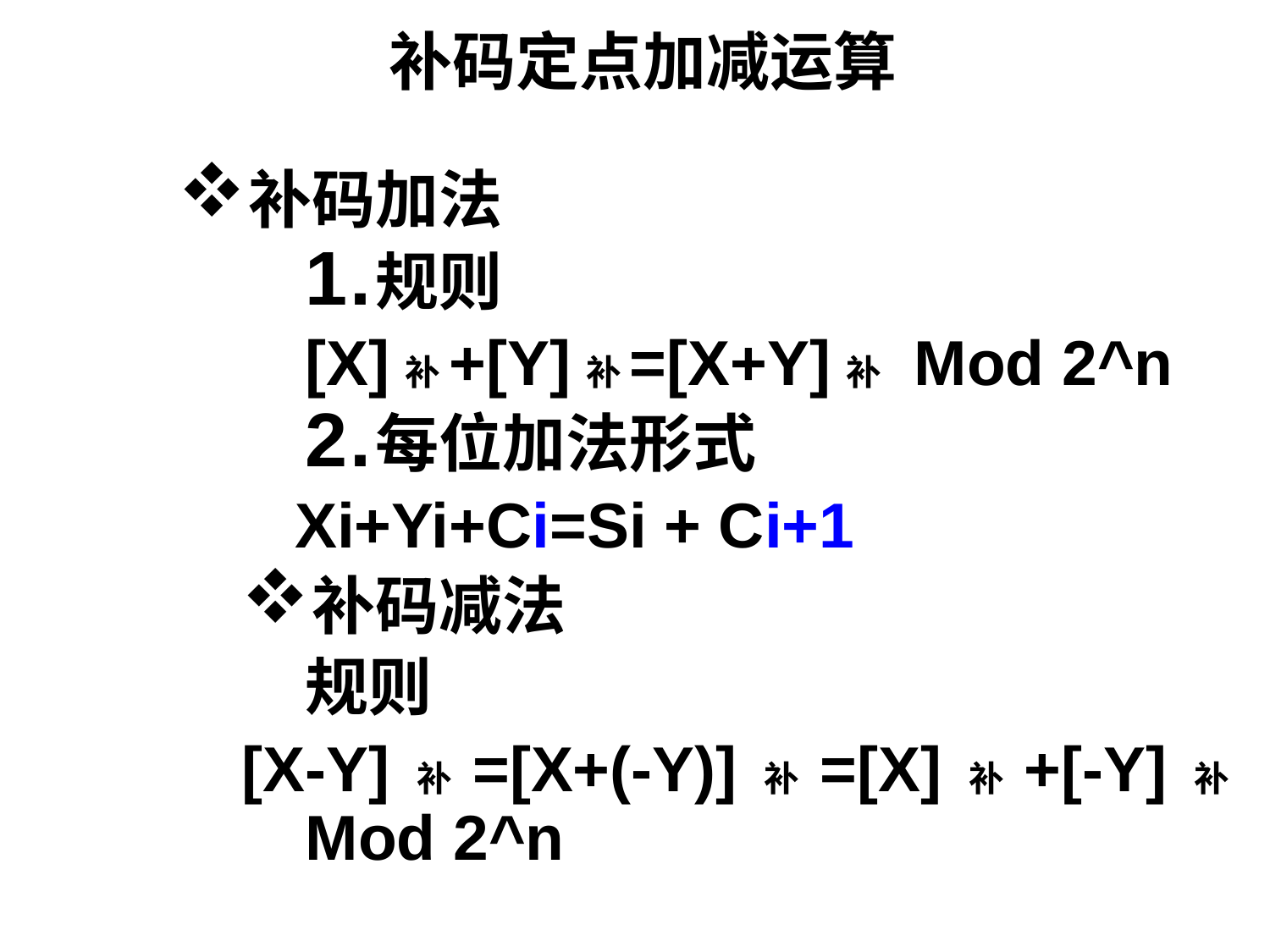

补码定点加减运算

补码加法
规则
[X]补+[Y]补=[X+Y]补   Mod 2^n
每位加法形式
   Xi+Yi+Ci=Si + Ci+1
补码减法
	规则
[X-Y]补=[X+(-Y)]补=[X]补+[-Y]补 Mod 2^n